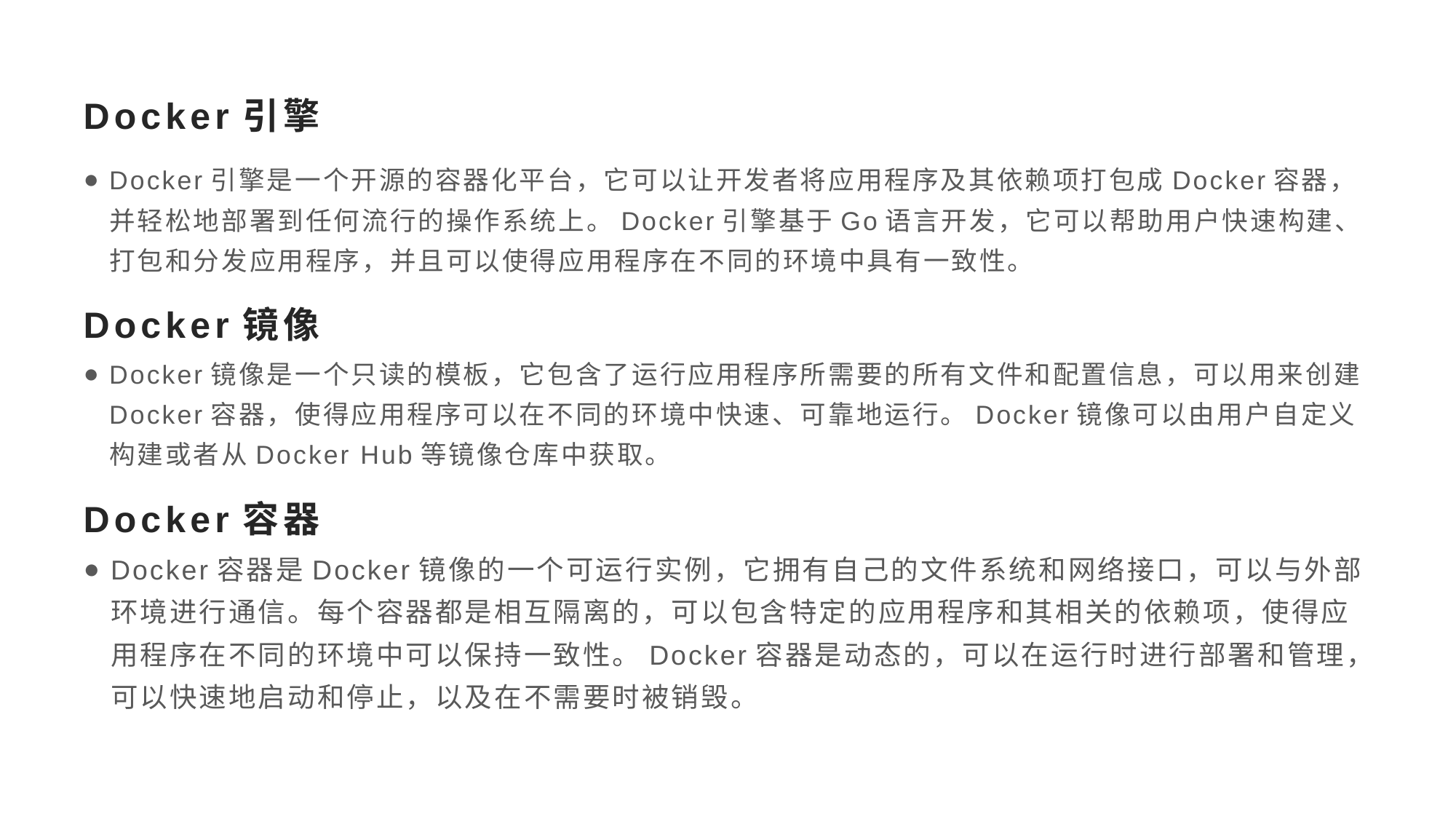

# Docker引擎
Docker引擎是一个开源的容器化平台，它可以让开发者将应用程序及其依赖项打包成Docker容器，并轻松地部署到任何流行的操作系统上。Docker引擎基于Go语言开发，它可以帮助用户快速构建、打包和分发应用程序，并且可以使得应用程序在不同的环境中具有一致性。
Docker镜像
Docker镜像是一个只读的模板，它包含了运行应用程序所需要的所有文件和配置信息，可以用来创建Docker容器，使得应用程序可以在不同的环境中快速、可靠地运行。Docker镜像可以由用户自定义构建或者从Docker Hub等镜像仓库中获取。
Docker容器
Docker容器是Docker镜像的一个可运行实例，它拥有自己的文件系统和网络接口，可以与外部环境进行通信。每个容器都是相互隔离的，可以包含特定的应用程序和其相关的依赖项，使得应用程序在不同的环境中可以保持一致性。Docker容器是动态的，可以在运行时进行部署和管理，可以快速地启动和停止，以及在不需要时被销毁。